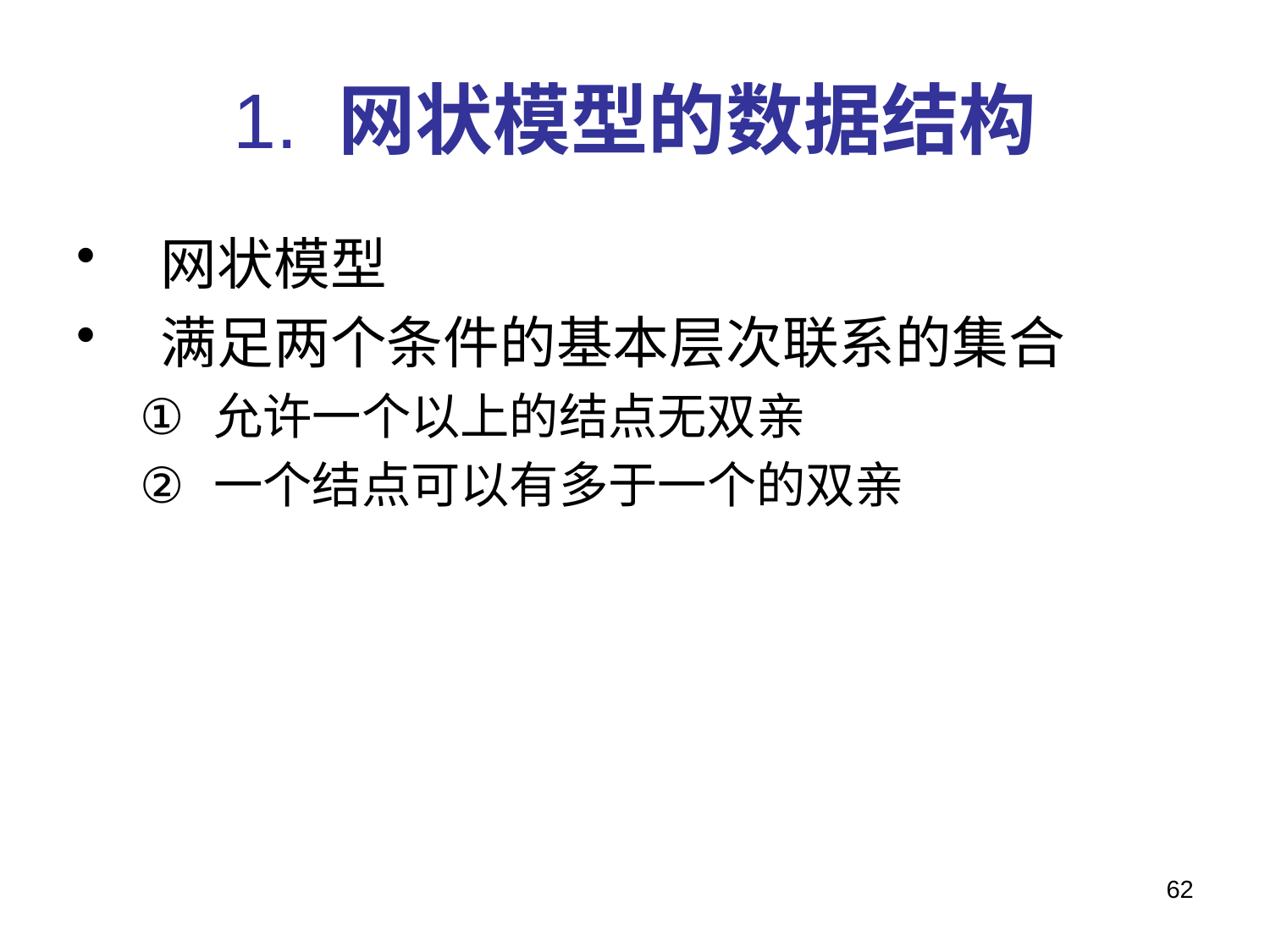

# 1. 网状模型的数据结构
网状模型
满足两个条件的基本层次联系的集合
允许一个以上的结点无双亲
一个结点可以有多于一个的双亲

62